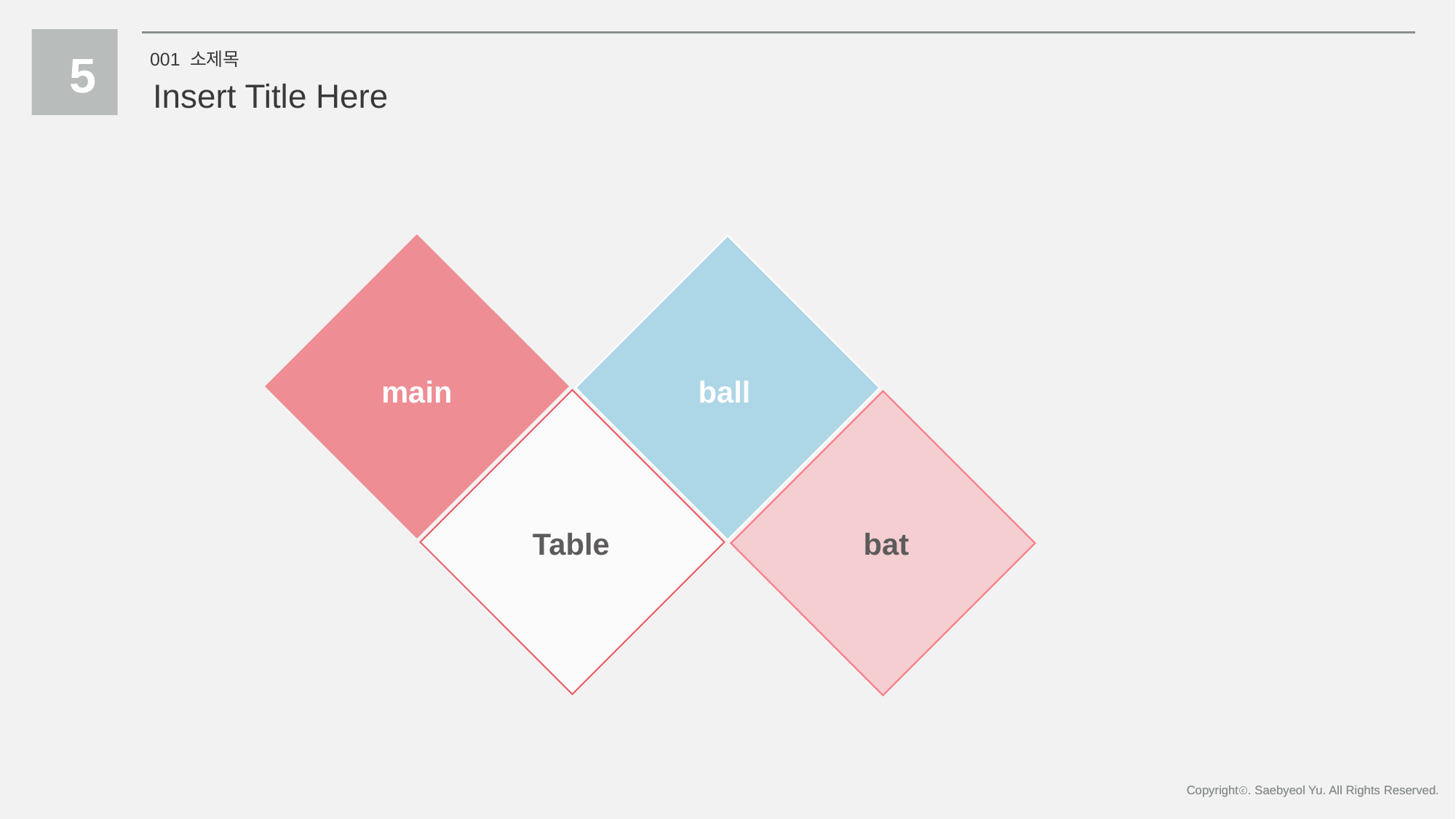

5
001 소제목
Insert Title Here

main
ball

Table
bat
Copyrightⓒ. Saebyeol Yu. All Rights Reserved.